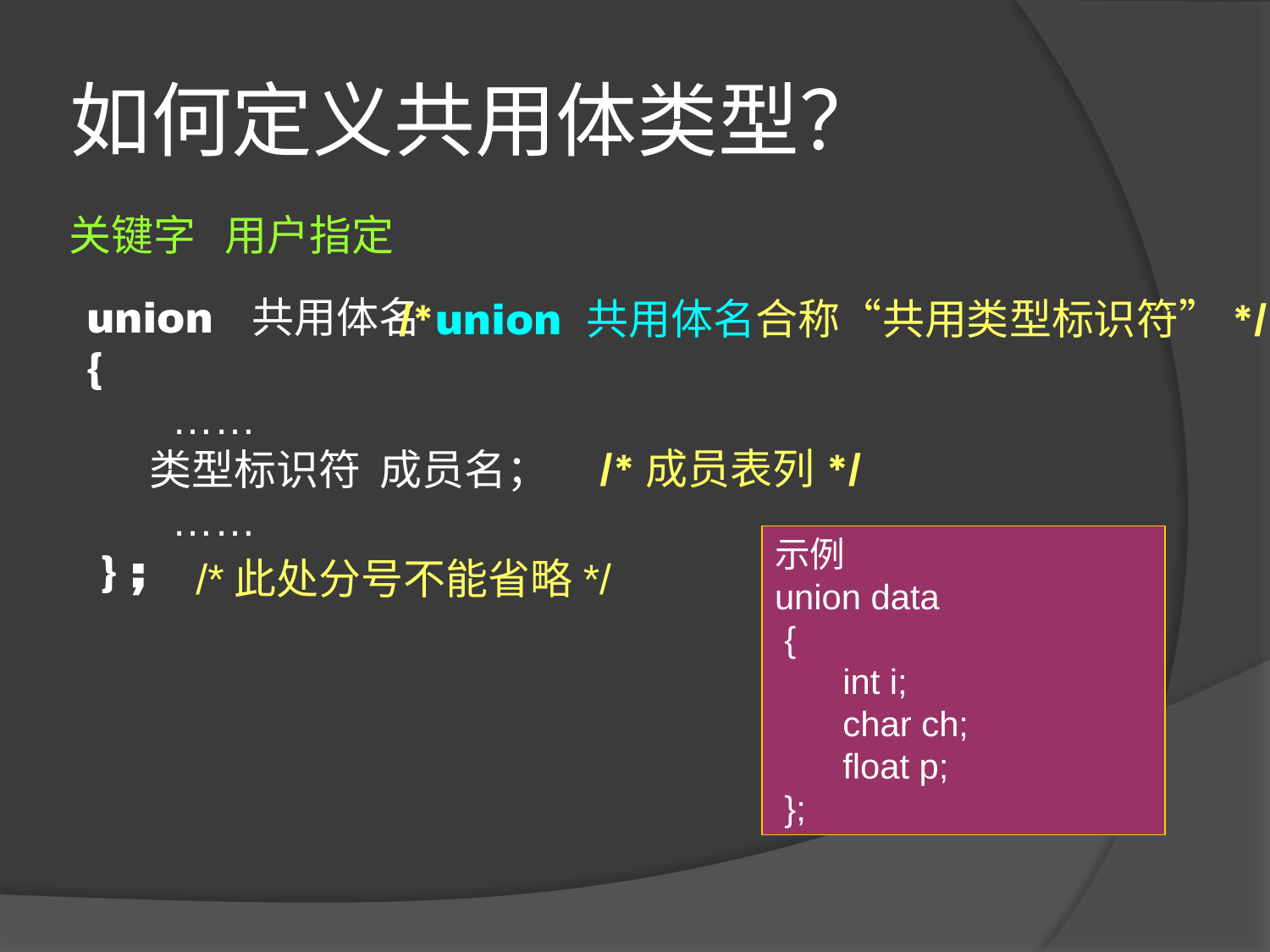

# 如何定义共用体类型？
关键字   用户指定

 union  共用体名
 {
       ……
       类型标识符  成员名；
       ……
  } ;
/*union 共用体名合称“共用类型标识符”*/
/*成员表列*/
示例
union data
 {
       int i;
       char ch;
       float p;
 };
/*此处分号不能省略*/